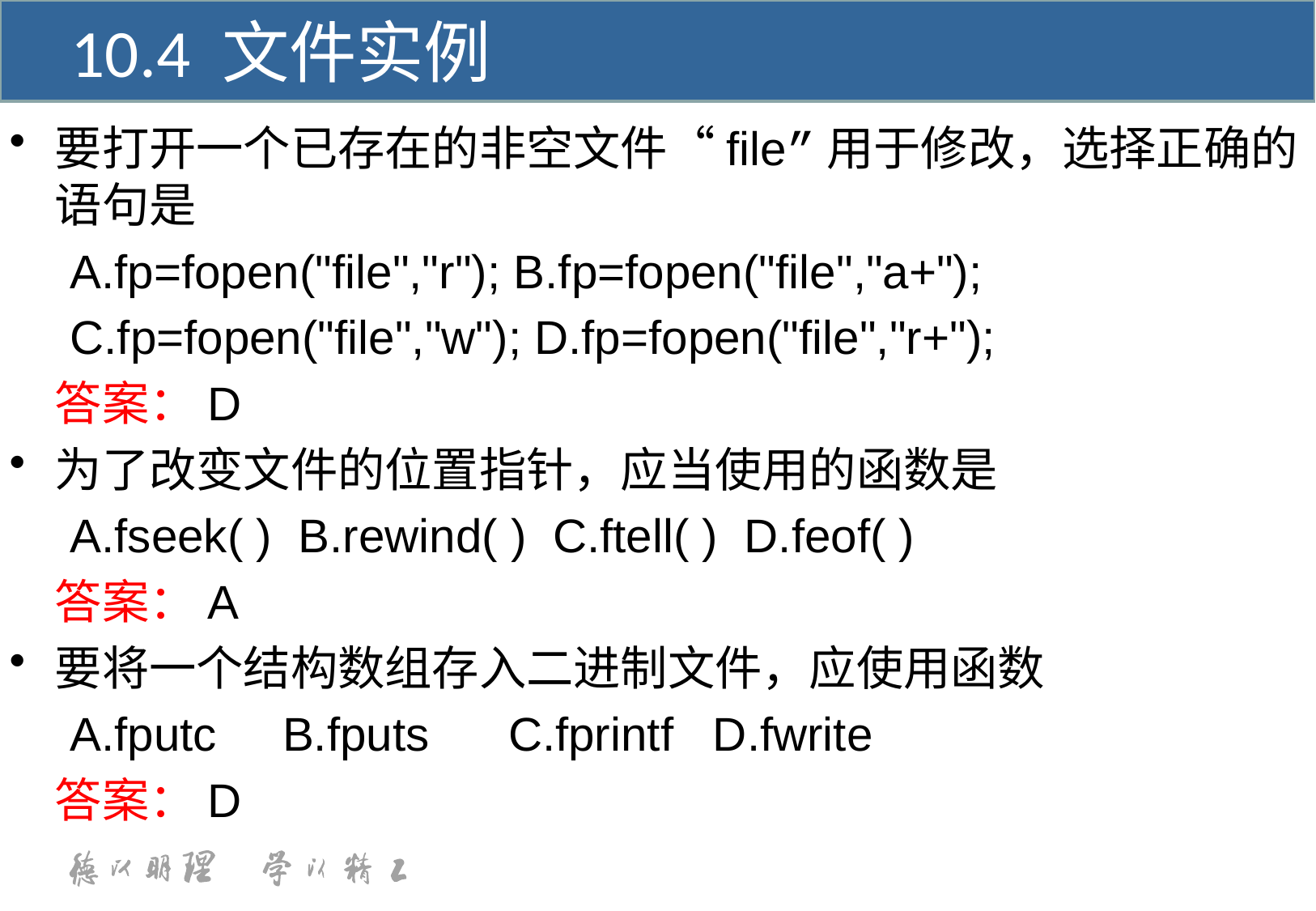

10.4 文件实例
要打开一个已存在的非空文件“file”用于修改，选择正确的语句是
A.fp=fopen("file","r"); B.fp=fopen("file","a+");
C.fp=fopen("file","w"); D.fp=fopen("file","r+");
	答案：D
为了改变文件的位置指针，应当使用的函数是
A.fseek( )  B.rewind( )  C.ftell( )  D.feof( )
	答案：A
要将一个结构数组存入二进制文件，应使用函数
A.fputc     B.fputs      C.fprintf   D.fwrite
	答案：D